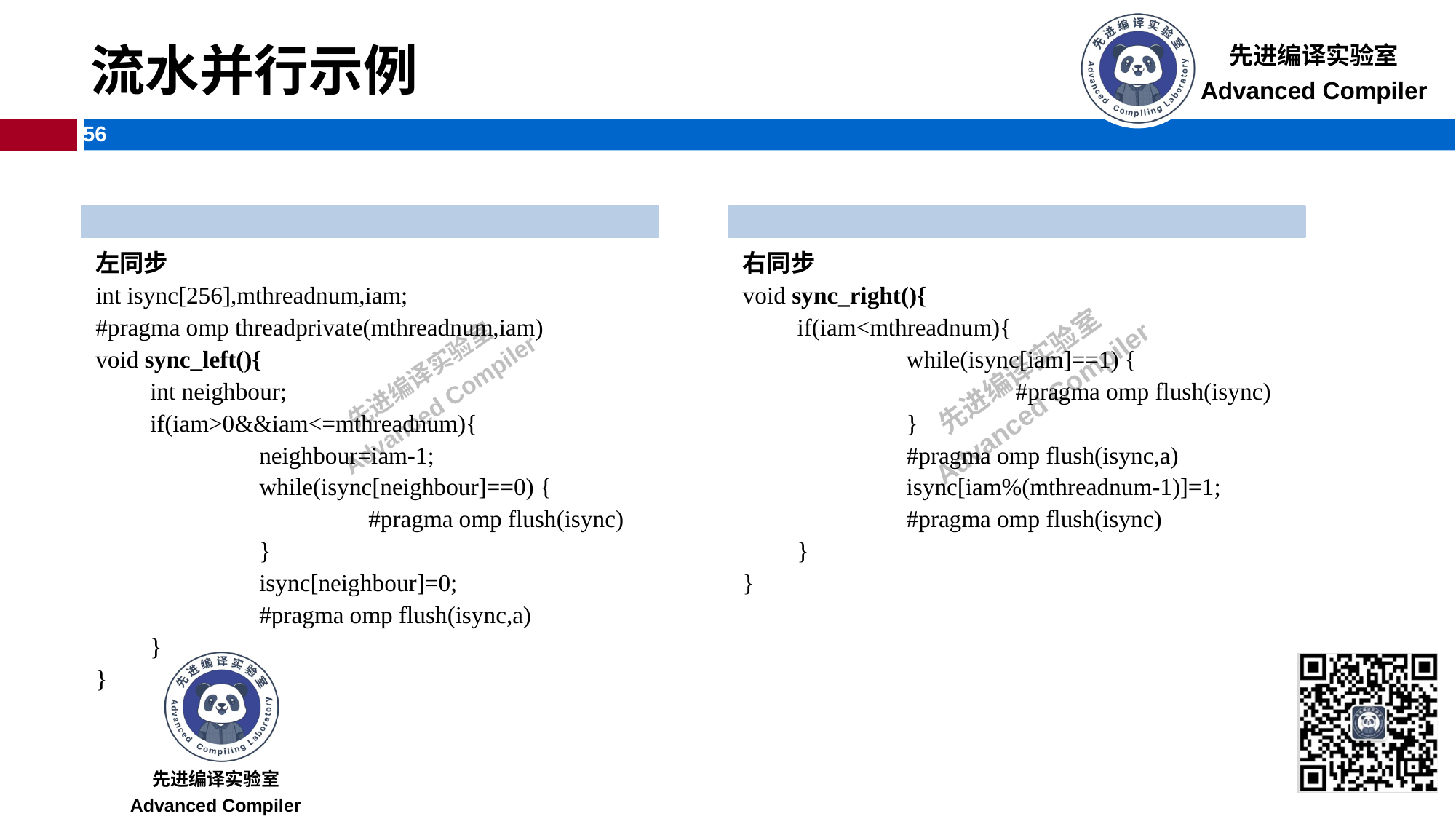

# 流水并行示例

左同步
int isync[256],mthreadnum,iam;
#pragma omp threadprivate(mthreadnum,iam)
void sync_left(){
	int neighbour;
	if(iam>0&&iam<=mthreadnum){
		neighbour=iam-1;
		while(isync[neighbour]==0) {
			#pragma omp flush(isync)
		}
		isync[neighbour]=0;
		#pragma omp flush(isync,a)
	}
}
右同步
void sync_right(){
	if(iam<mthreadnum){
		while(isync[iam]==1) {
			#pragma omp flush(isync)
		}
		#pragma omp flush(isync,a)
		isync[iam%(mthreadnum-1)]=1;
		#pragma omp flush(isync)
	}
}